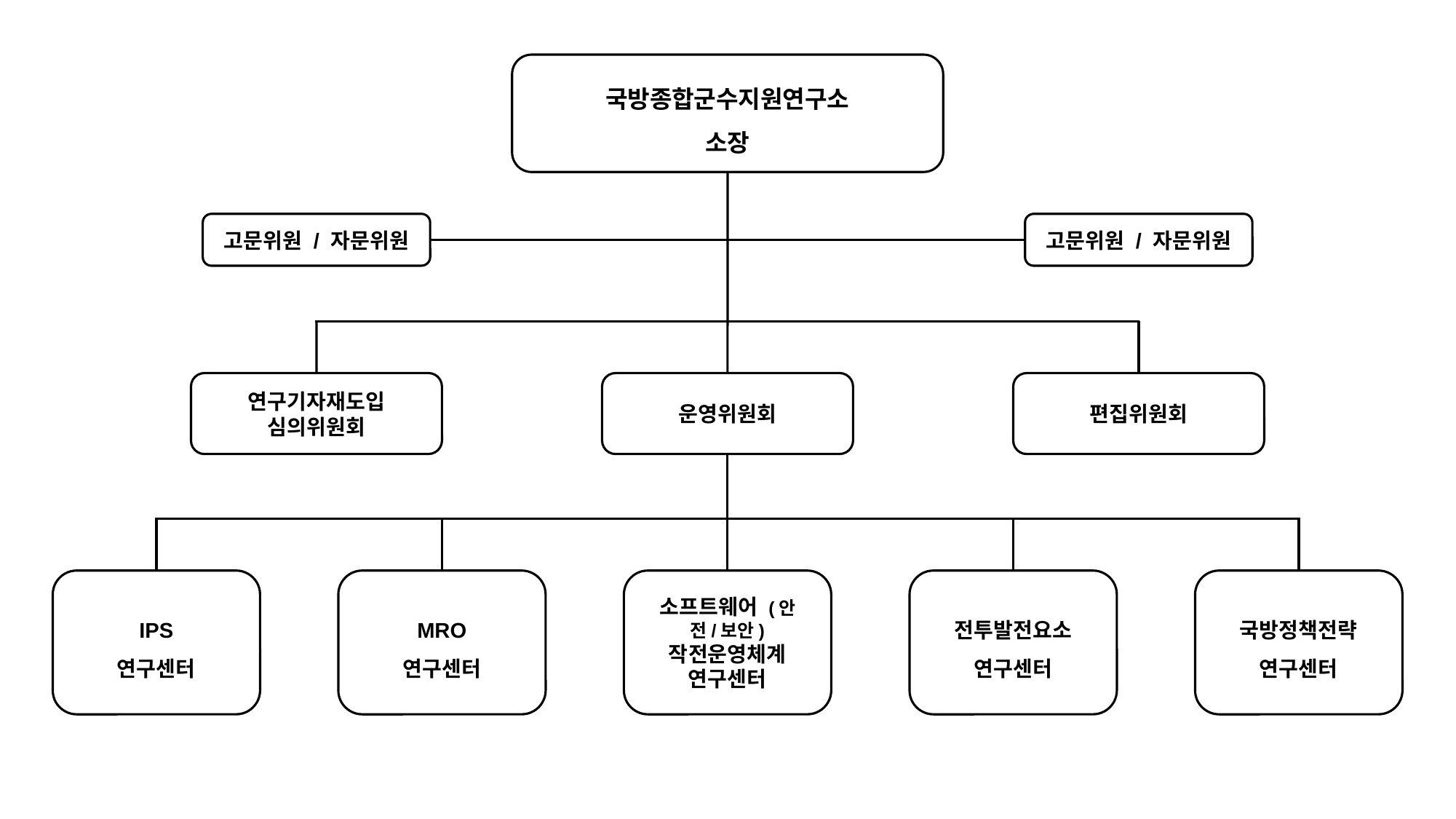

국방종합군수지원연구소
소장
고문위원 / 자문위원
고문위원 / 자문위원
연구기자재도입
심의위원회
운영위원회
편집위원회
IPS
연구센터
MRO
연구센터
소프트웨어 (안전/보안)
작전운영체계
연구센터
전투발전요소
연구센터
국방정책전략
연구센터